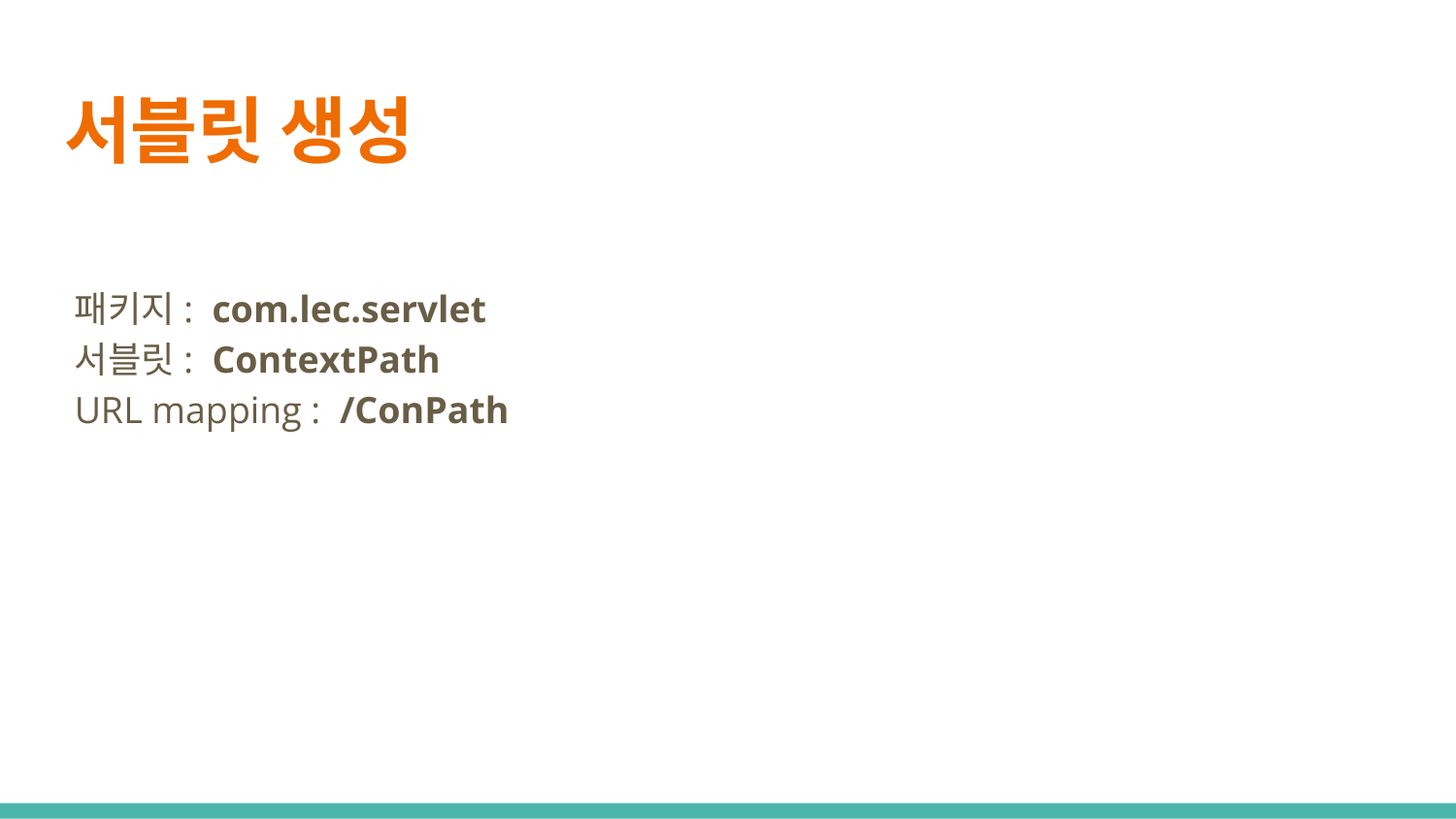

# 서블릿 생성
패키지:  com.lec.servlet
서블릿:  ContextPath
URL mapping :  /ConPath